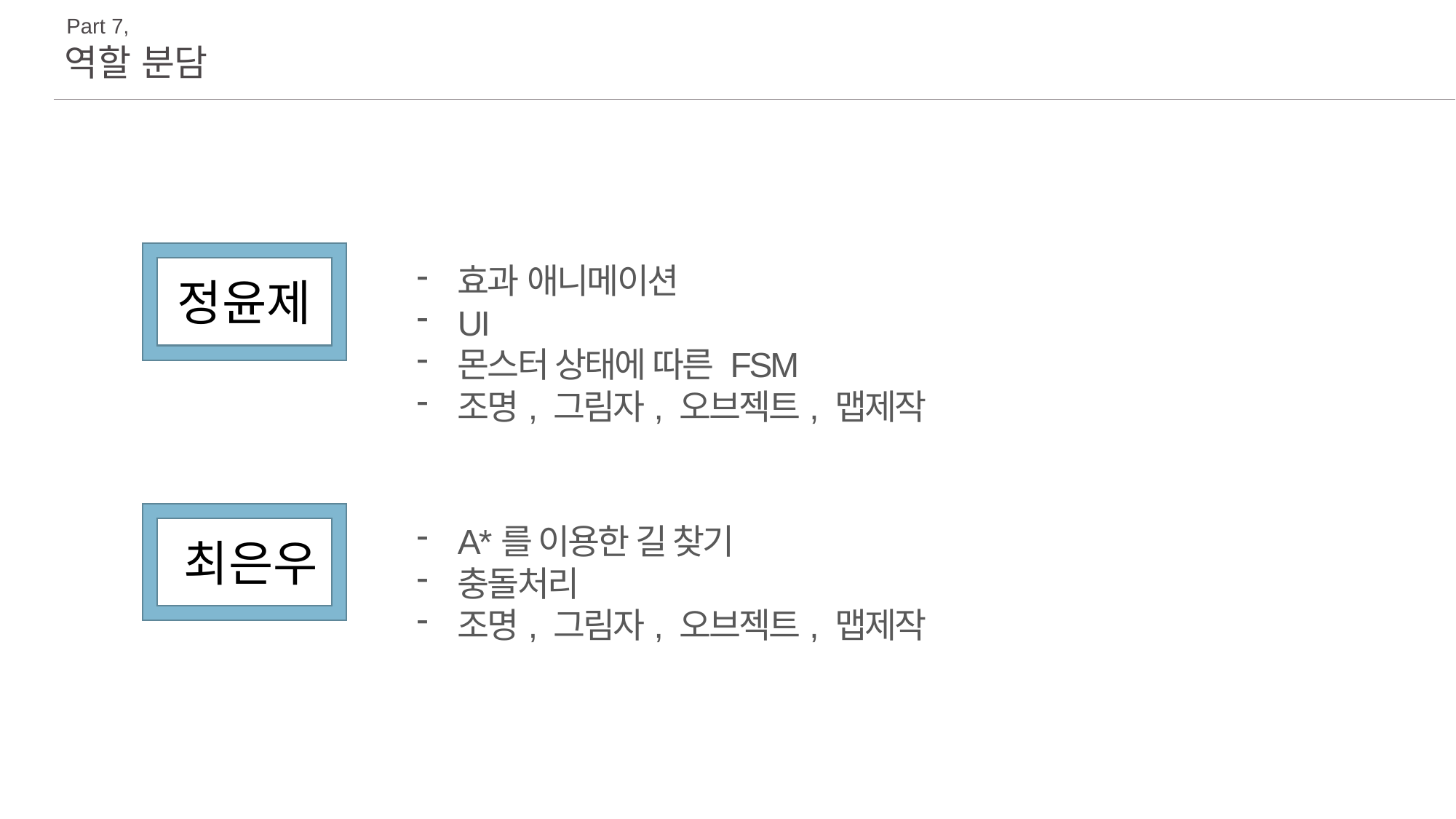

Part 7,
역할 분담

정윤제
효과 애니메이션
UI
몬스터 상태에 따른 FSM
조명, 그림자, 오브젝트, 맵제작

최은우
A*를 이용한 길 찾기
충돌처리
조명, 그림자, 오브젝트, 맵제작